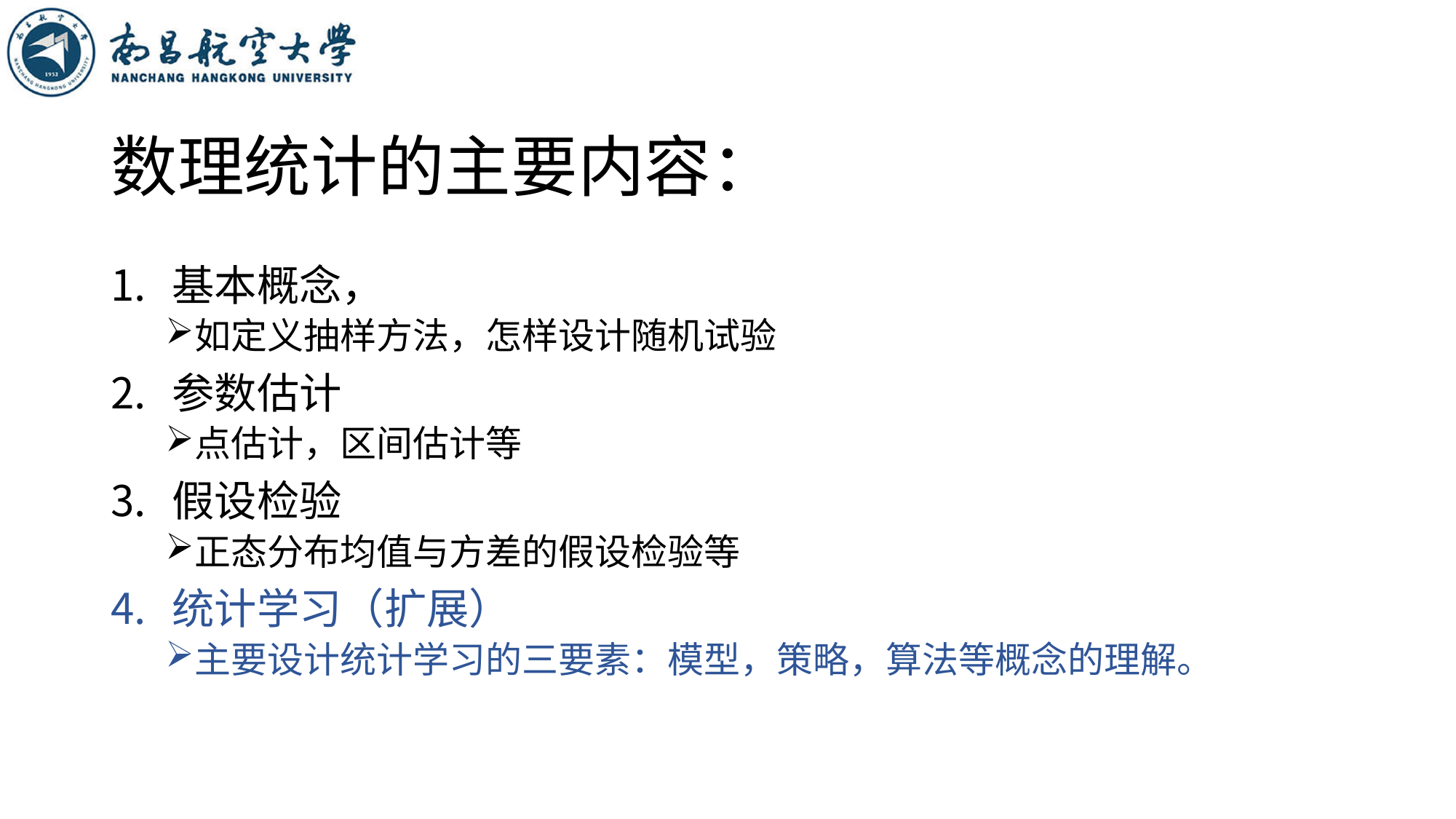

# 数理统计的主要内容：
基本概念，
如定义抽样方法，怎样设计随机试验
参数估计
点估计，区间估计等
假设检验
正态分布均值与方差的假设检验等
统计学习（扩展）
主要设计统计学习的三要素：模型，策略，算法等概念的理解。